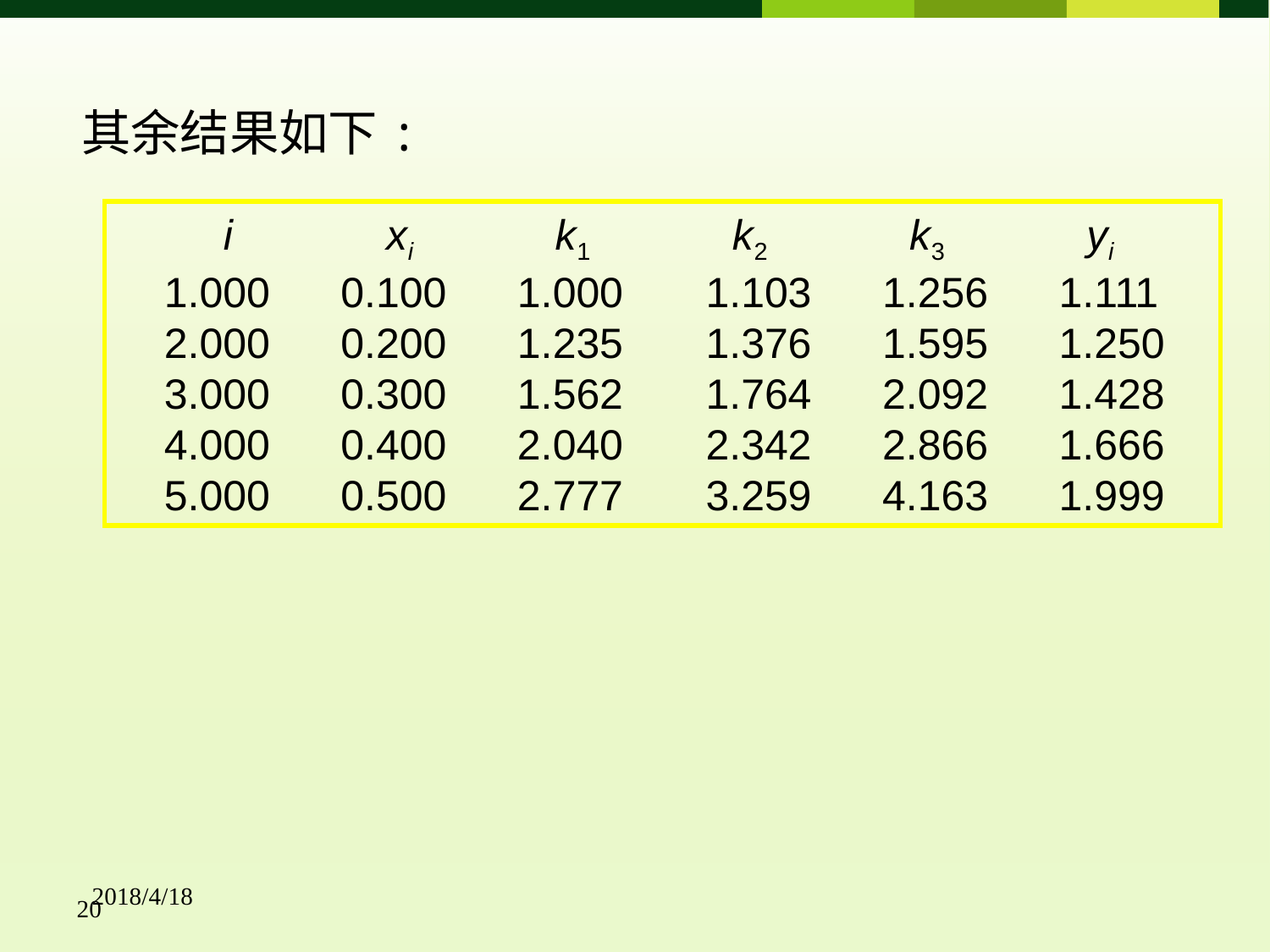

其余结果如下:
         i             xi            k1            k2            k3            yi
    1.000      0.100      1.000       1.103      1.256      1.111
    2.000      0.200      1.235       1.376      1.595      1.250
    3.000      0.300      1.562       1.764      2.092      1.428
    4.000      0.400      2.040       2.342      2.866      1.666
    5.000      0.500      2.777       3.259      4.163      1.999
2018/4/18
20